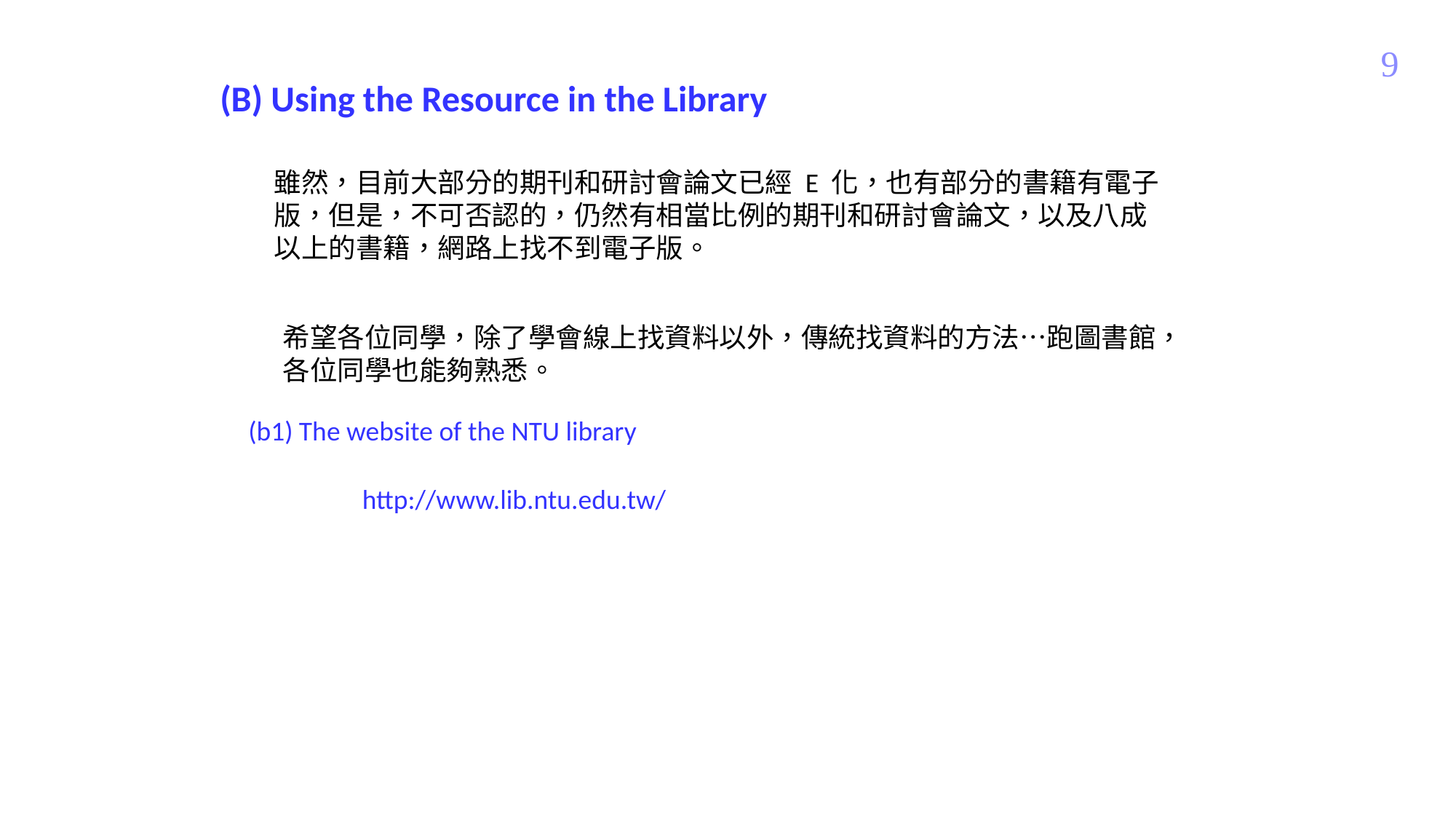

9
(B) Using the Resource in the Library
雖然，目前大部分的期刊和研討會論文已經 E 化，也有部分的書籍有電子版，但是，不可否認的，仍然有相當比例的期刊和研討會論文，以及八成以上的書籍，網路上找不到電子版。
希望各位同學，除了學會線上找資料以外，傳統找資料的方法…跑圖書館，各位同學也能夠熟悉。
(b1) The website of the NTU library
http://www.lib.ntu.edu.tw/